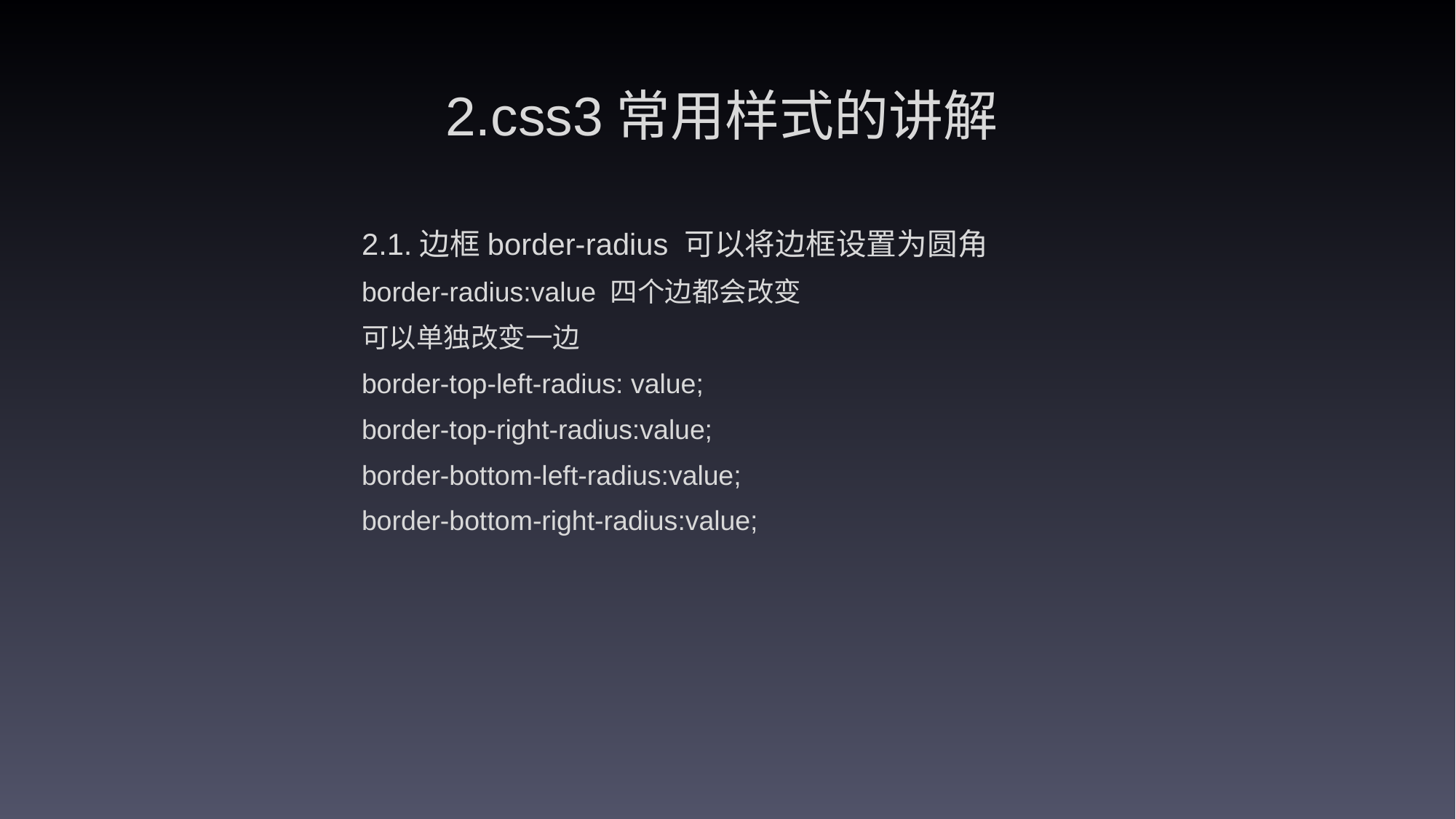

2.css3常用样式的讲解

2.1.边框border-radius 可以将边框设置为圆角
border-radius:value 四个边都会改变
可以单独改变一边
border-top-left-radius: value;
border-top-right-radius:value;
border-bottom-left-radius:value;
border-bottom-right-radius:value;